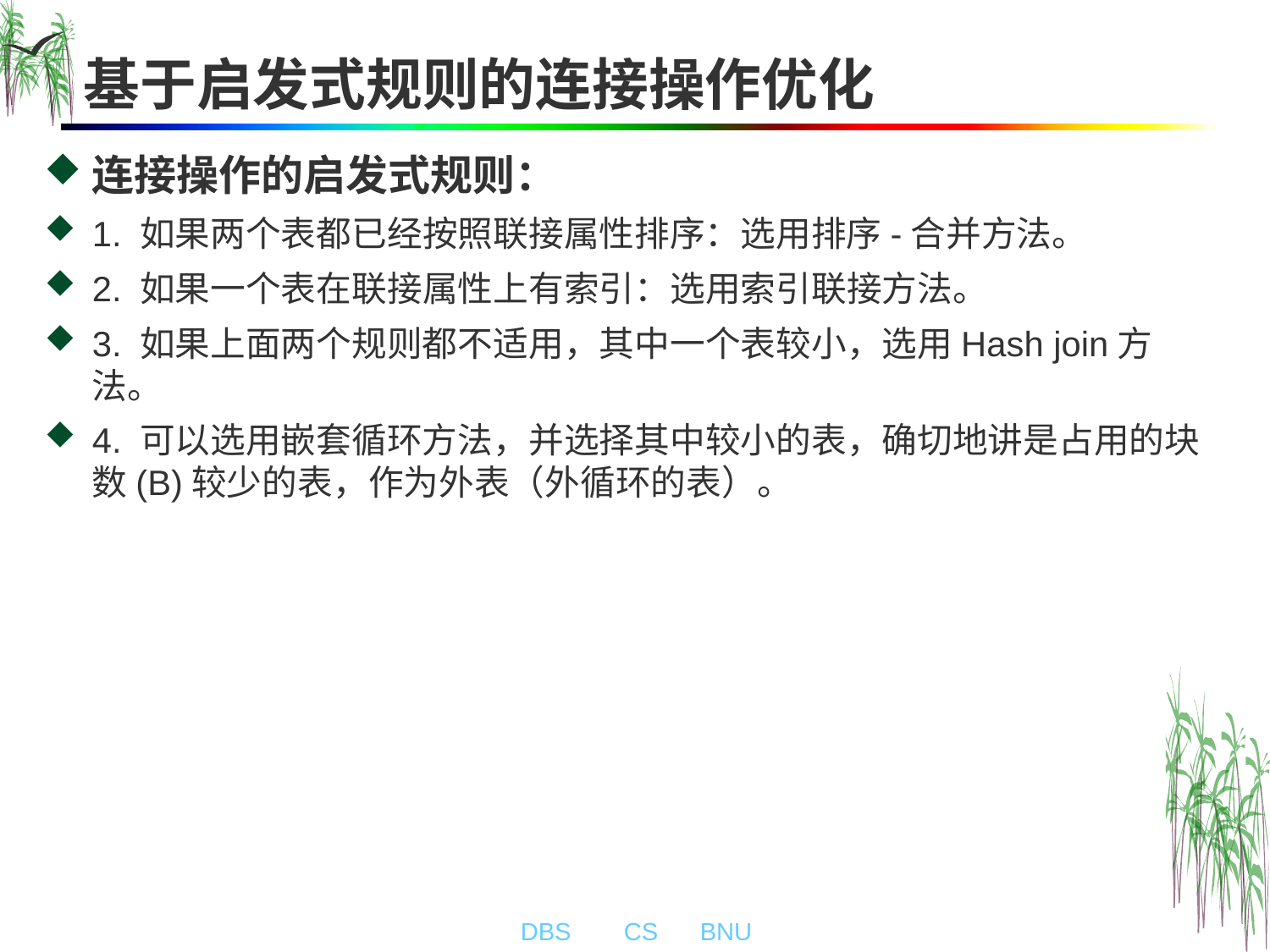

# 基于启发式规则的连接操作优化
连接操作的启发式规则：
1. 如果两个表都已经按照联接属性排序：选用排序-合并方法。
2. 如果一个表在联接属性上有索引：选用索引联接方法。
3. 如果上面两个规则都不适用，其中一个表较小，选用Hash join方法。
4. 可以选用嵌套循环方法，并选择其中较小的表，确切地讲是占用的块数(B)较少的表，作为外表（外循环的表）。